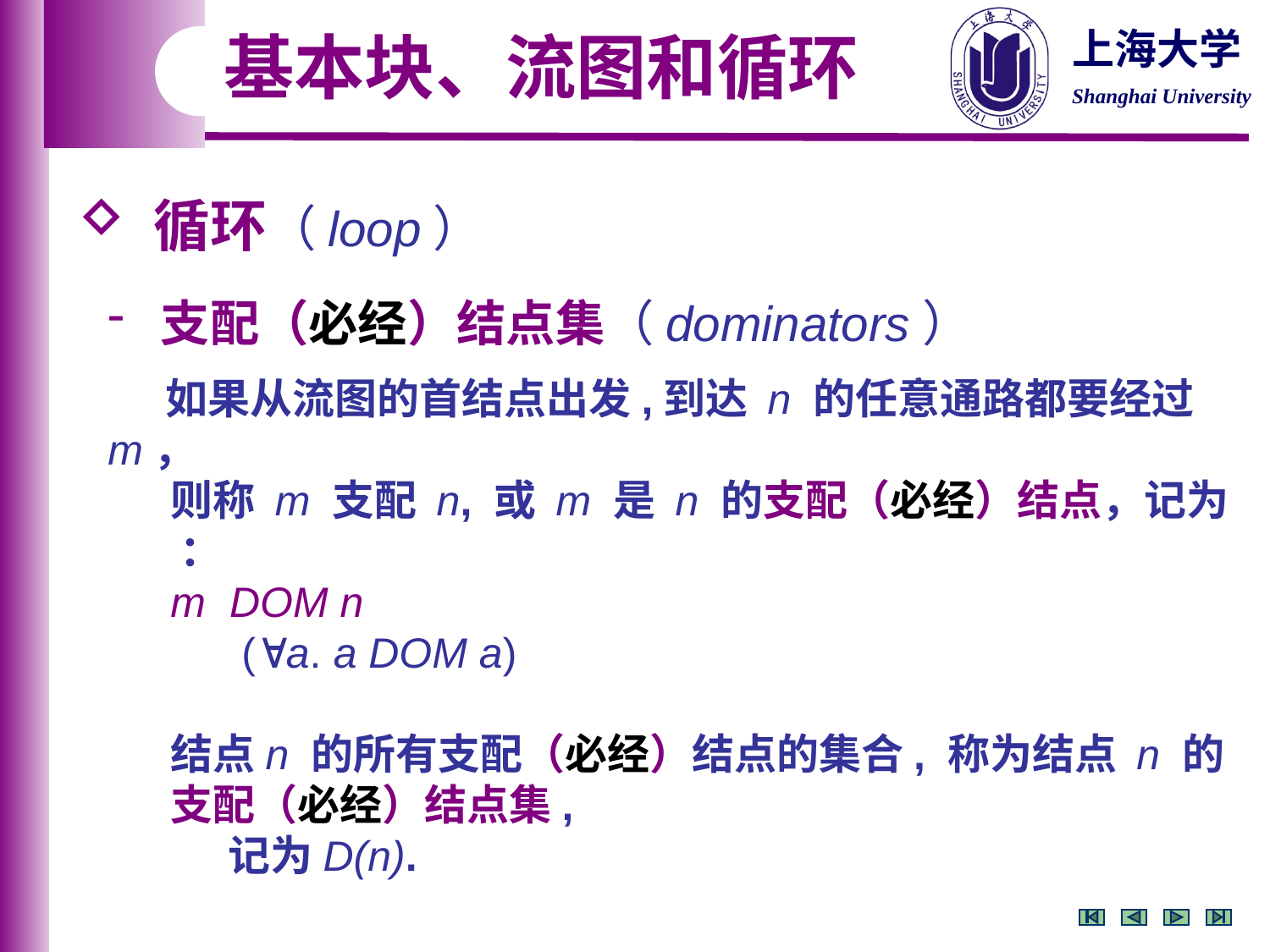

基本块、流图和循环
 循环（loop）
 支配（必经）结点集（dominators）

     如果从流图的首结点出发,到达 n 的任意通路都要经过 m，
则称 m 支配 n, 或 m 是 n 的支配（必经）结点，记为 ：
m  DOM n
      (∀a. a DOM a)

结点n 的所有支配（必经）结点的集合, 称为结点 n 的支配（必经）结点集,
     记为D(n).